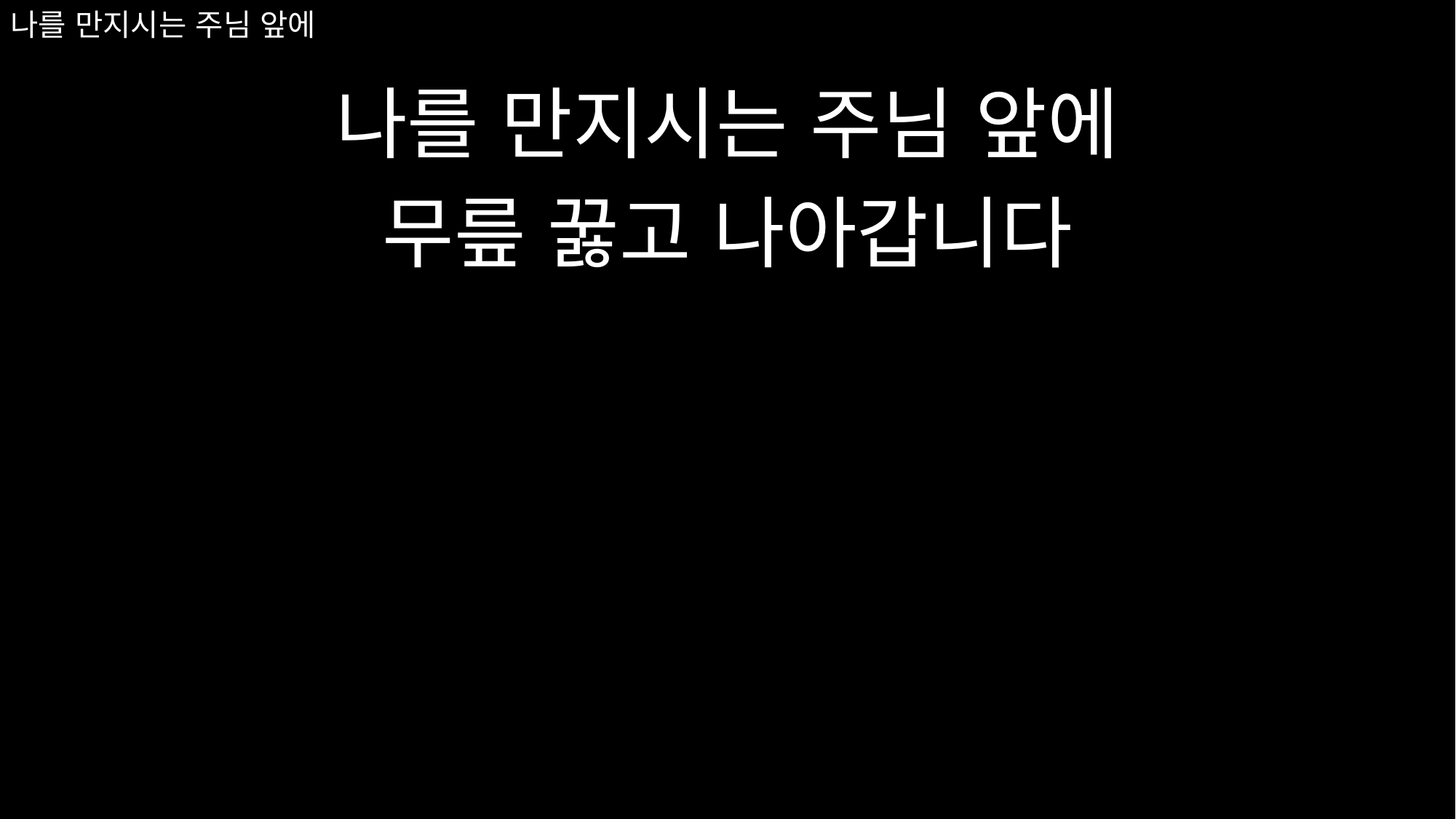

# 나를 만지시는 주님 앞에
나를 만지시는 주님 앞에
무릎 꿇고 나아갑니다